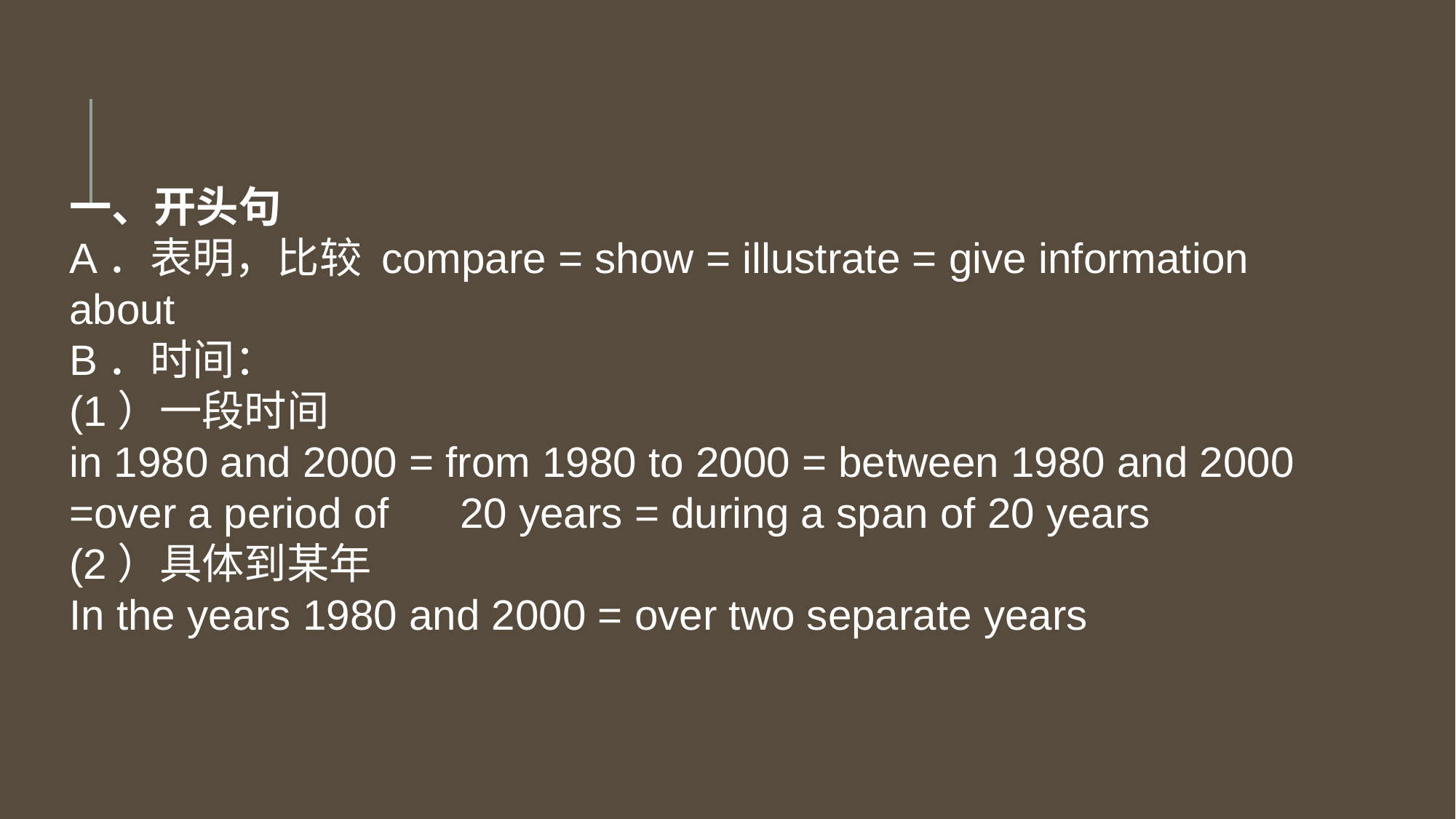

一、开头句
A．表明，比较 compare = show = illustrate = give information about
B．时间：
(1）一段时间
in 1980 and 2000 = from 1980 to 2000 = between 1980 and 2000 =over a period of      20 years = during a span of 20 years
(2）具体到某年
In the years 1980 and 2000 = over two separate years